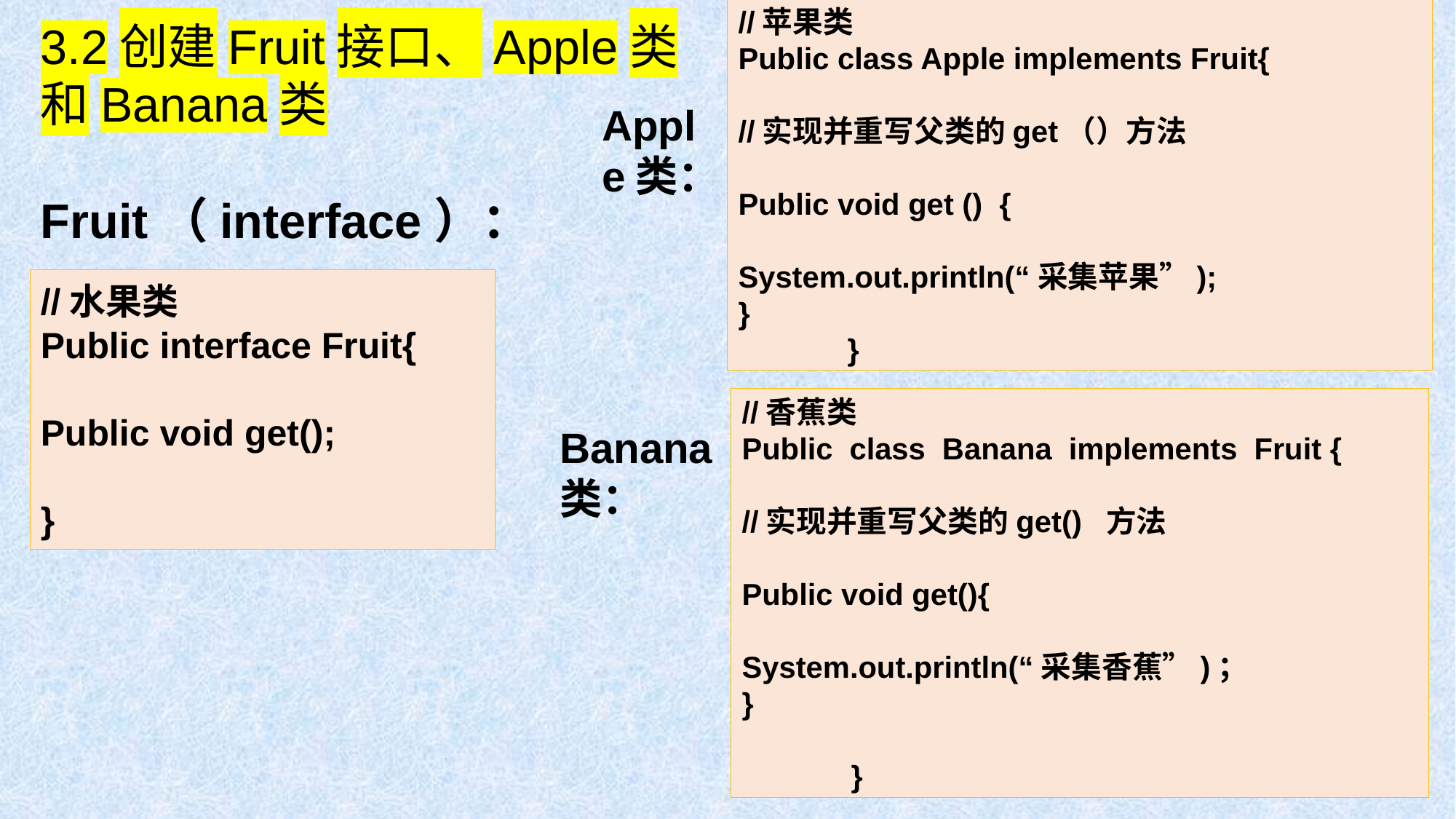

//苹果类
Public class Apple implements Fruit{

//实现并重写父类的get（）方法

Public void get ()  {

System.out.println(“采集苹果”);
}
	}
3.2创建Fruit接口、Apple类和Banana类

Fruit（interface）：

Apple类：
//水果类
Public interface Fruit{

Public void get();

}
//香蕉类
Public  class  Banana  implements  Fruit {

//实现并重写父类的get()  方法

Public void get(){

System.out.println(“采集香蕉”)；
}

	}
Banana类：